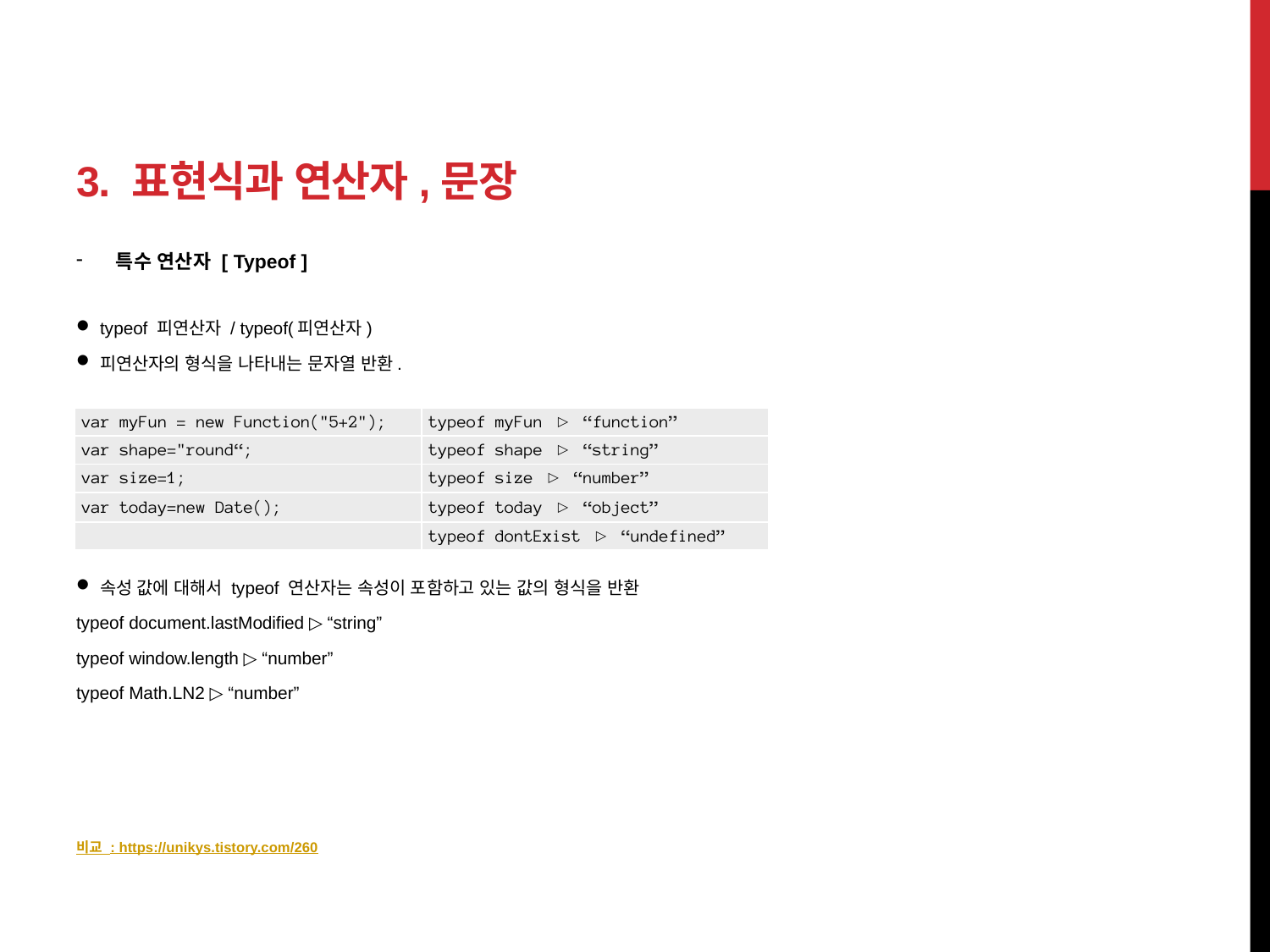

# 3. 표현식과 연산자,문장

특수 연산자 [ Typeof ]

typeof 피연산자 / typeof(피연산자)
피연산자의 형식을 나타내는 문자열 반환.

속성 값에 대해서 typeof 연산자는 속성이 포함하고 있는 값의 형식을 반환
typeof document.lastModified ▷ “string”
typeof window.length ▷ “number”
typeof Math.LN2 ▷ “number”

비교  : https://unikys.tistory.com/260

| var myFun = new Function("5+2"); | typeof myFun ▷ “function” |
| --- | --- |
| var shape="round“; | typeof shape ▷ “string” |
| var size=1; | typeof size ▷ “number” |
| var today=new Date(); | typeof today ▷ “object” |
|  | typeof dontExist ▷ “undefined” |